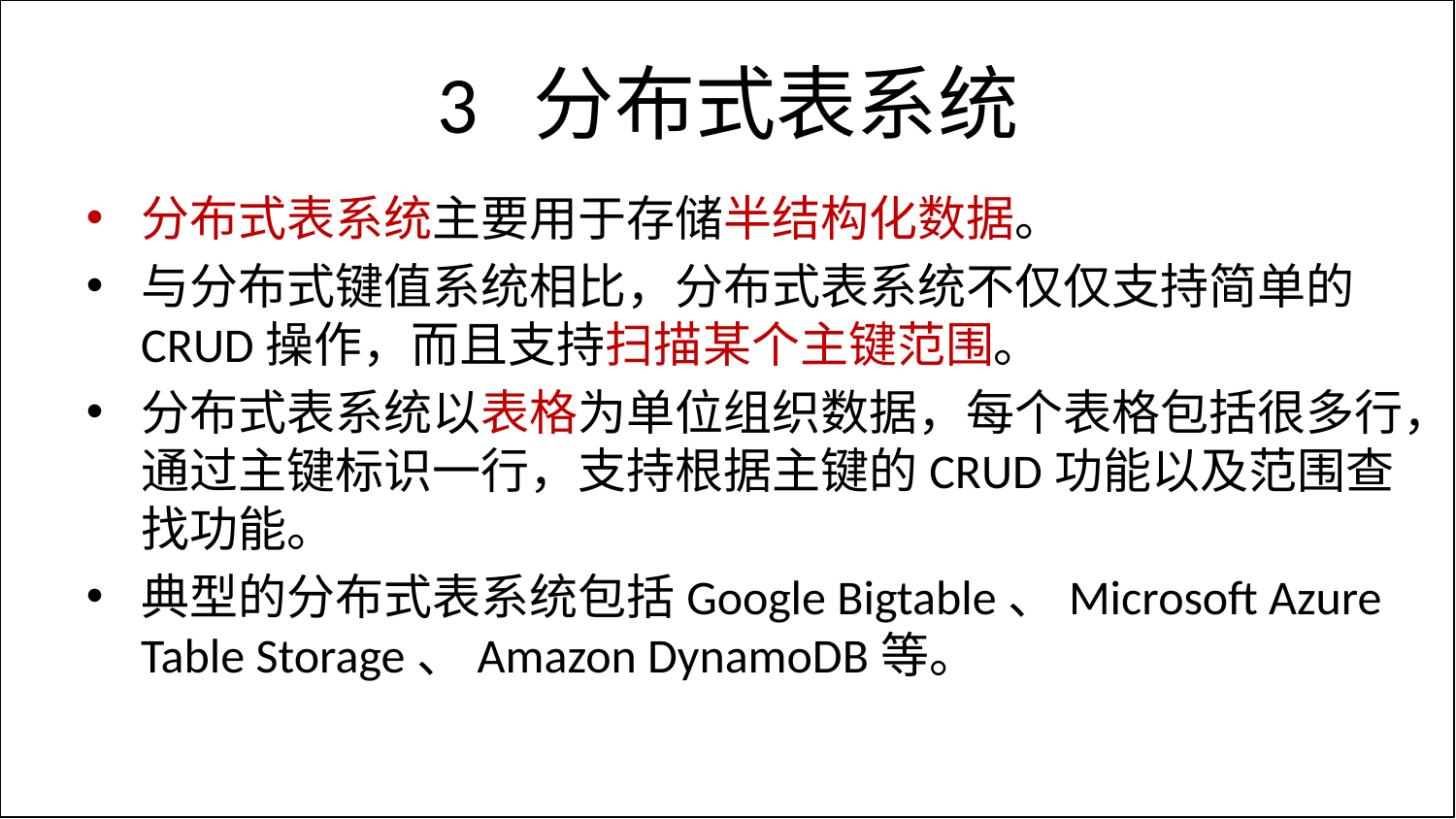

# 3  分布式表系统
分布式表系统主要用于存储半结构化数据。
与分布式键值系统相比，分布式表系统不仅仅支持简单的CRUD操作，而且支持扫描某个主键范围。
分布式表系统以表格为单位组织数据，每个表格包括很多行，通过主键标识一行，支持根据主键的CRUD功能以及范围查找功能。
典型的分布式表系统包括Google Bigtable、Microsoft Azure Table Storage、Amazon DynamoDB等。